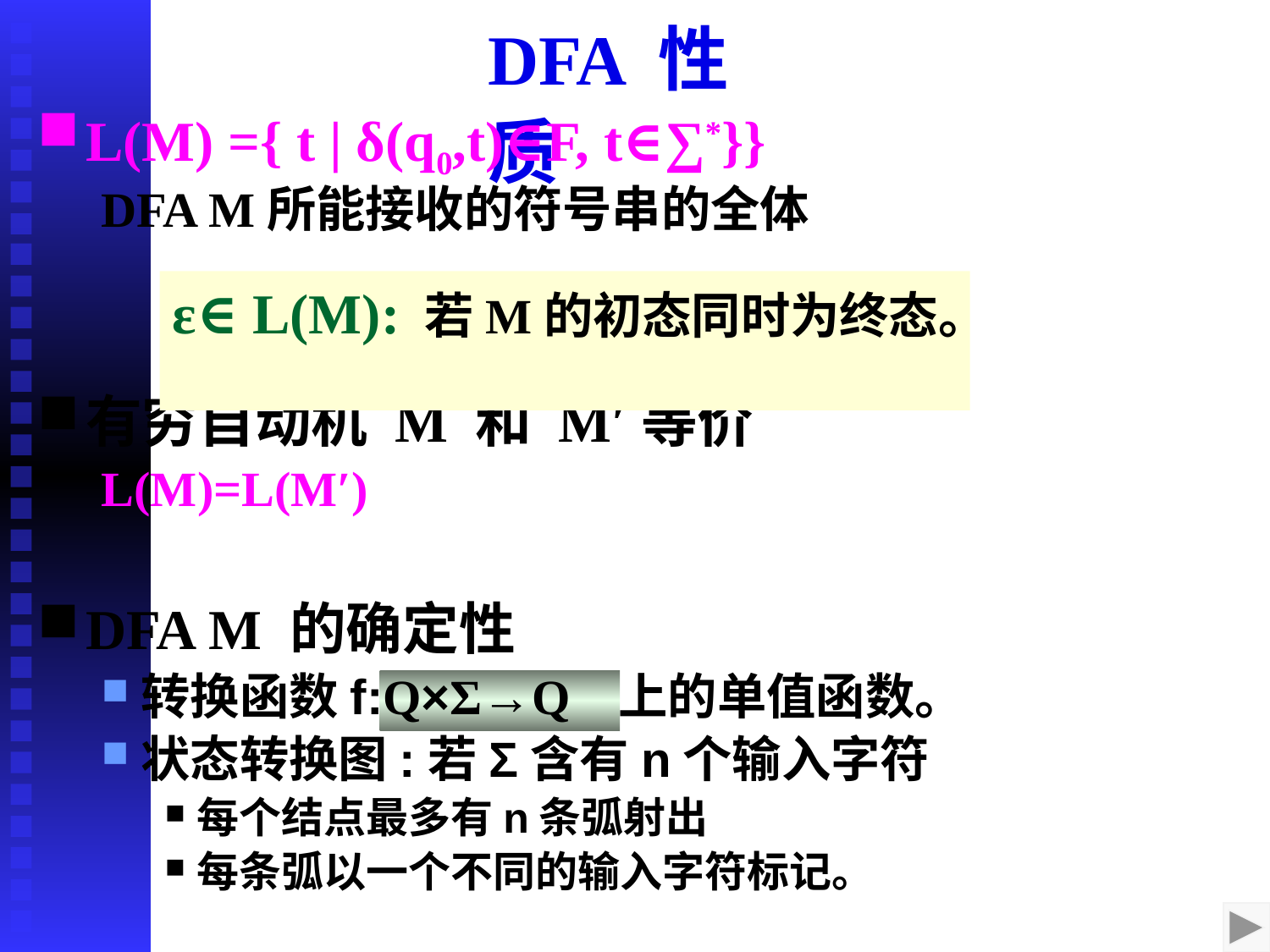

DFA 性质
L(M) ={ t | δ(q0,t)∈F, t∈∑*}}
DFA M所能接收的符号串的全体

有穷自动机 M 和 M′等价
L(M)=L(M′)

DFA M 的确定性
转换函数f:Q×Σ→Q   上的单值函数。
状态转换图:若Σ含有n个输入字符
每个结点最多有n条弧射出
每条弧以一个不同的输入字符标记。
ε∈ L(M): 若M的初态同时为终态。